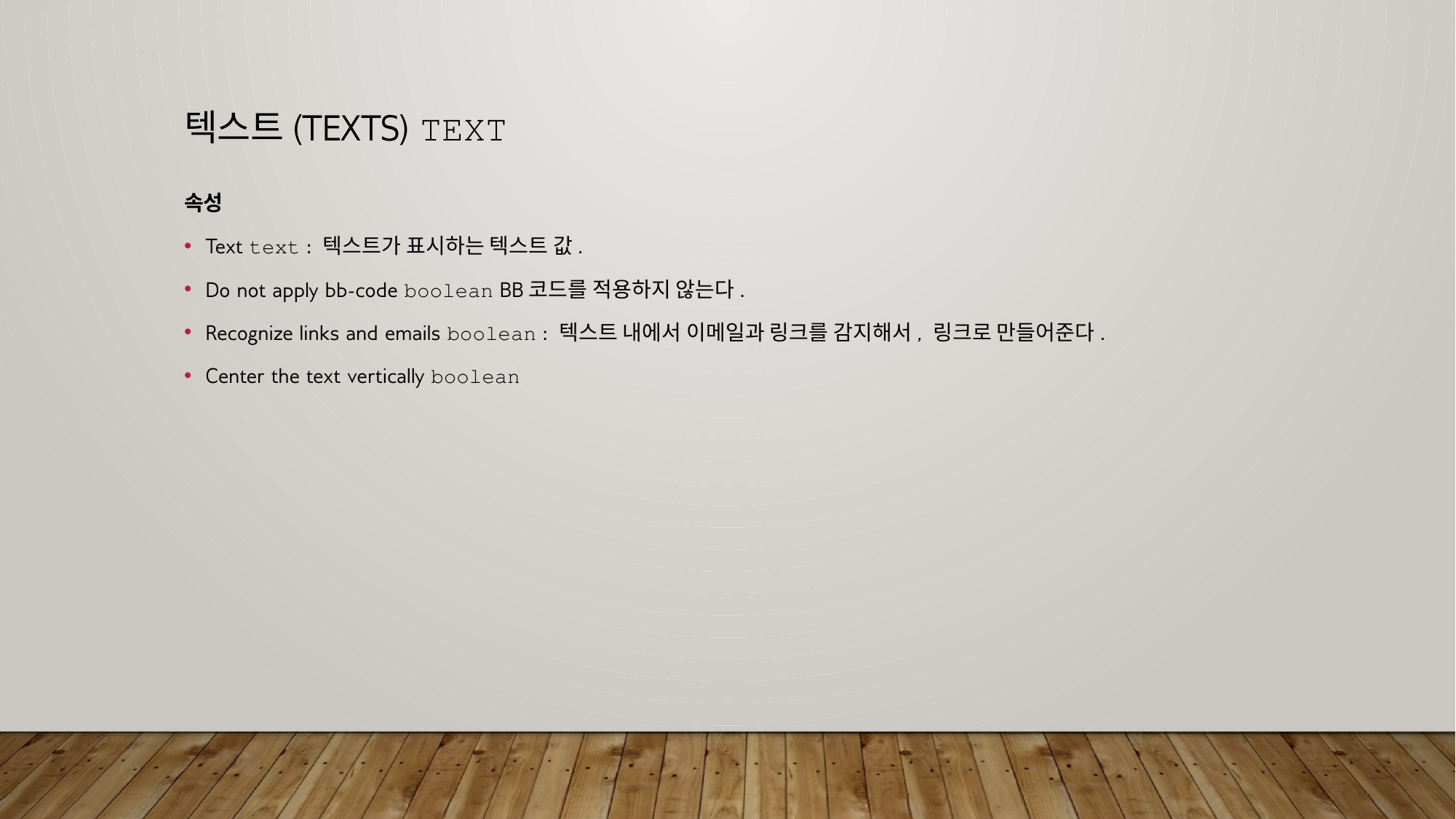

# 텍스트(Texts) text
속성
Text text : 텍스트가 표시하는 텍스트 값.
Do not apply bb-code boolean BB코드를 적용하지 않는다.
Recognize links and emails boolean : 텍스트 내에서 이메일과 링크를 감지해서, 링크로 만들어준다.
Center the text vertically boolean